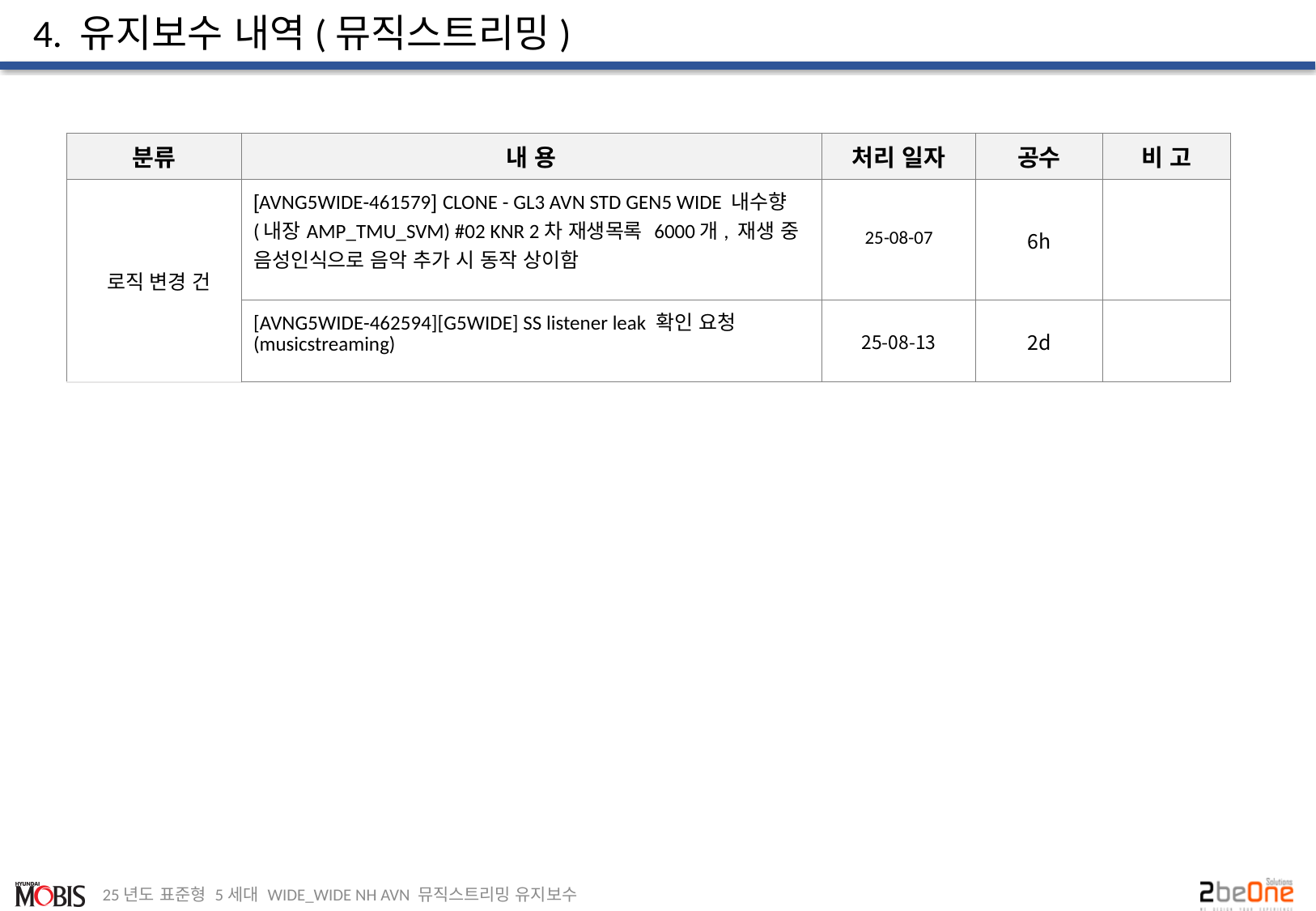

# 4. 유지보수 내역(뮤직스트리밍)
| 분류 | 내 용 | 처리 일자 | 공수 | 비 고 |
| --- | --- | --- | --- | --- |
| 로직 변경 건 | [AVNG5WIDE-461579] CLONE - GL3 AVN STD GEN5 WIDE 내수향(내장AMP\_TMU\_SVM) #02 KNR 2차 재생목록 6000개, 재생 중 음성인식으로 음악 추가 시 동작 상이함 | 25-08-07 | 6h |  |
|  | [AVNG5WIDE-462594][G5WIDE] SS listener leak 확인 요청 (musicstreaming) | 25-08-13 | 2d |  |
25년도 표준형 5세대 WIDE_WIDE NH AVN 뮤직스트리밍 유지보수